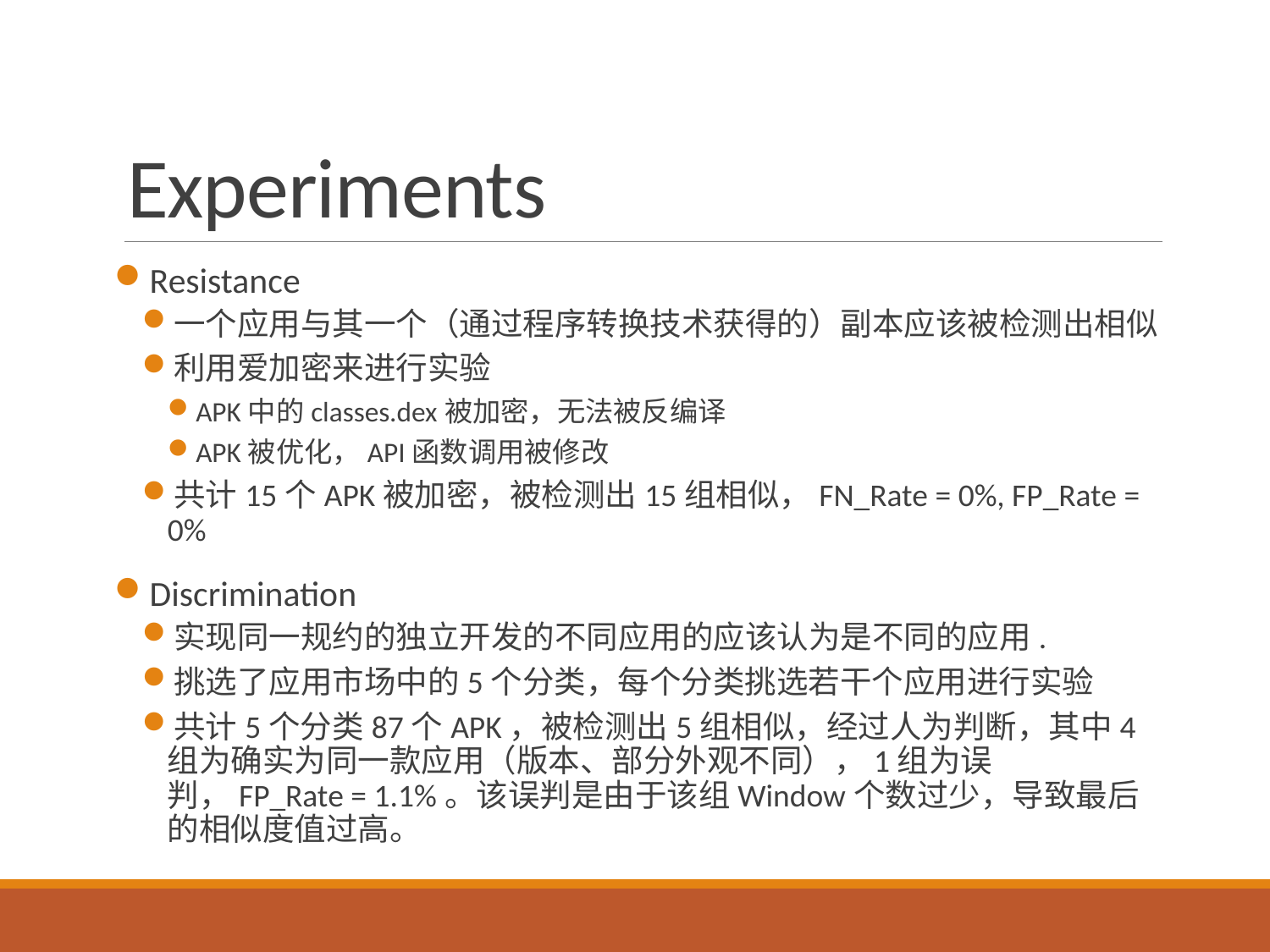

# Experiments
Resistance
一个应用与其一个（通过程序转换技术获得的）副本应该被检测出相似
利用爱加密来进行实验
APK中的classes.dex被加密，无法被反编译
APK被优化，API函数调用被修改
共计15个APK被加密，被检测出15组相似，FN_Rate = 0%, FP_Rate = 0%
Discrimination
实现同一规约的独立开发的不同应用的应该认为是不同的应用.
挑选了应用市场中的5个分类，每个分类挑选若干个应用进行实验
共计5个分类87个APK，被检测出5组相似，经过人为判断，其中4组为确实为同一款应用（版本、部分外观不同），1组为误判，FP_Rate = 1.1%。该误判是由于该组Window个数过少，导致最后的相似度值过高。